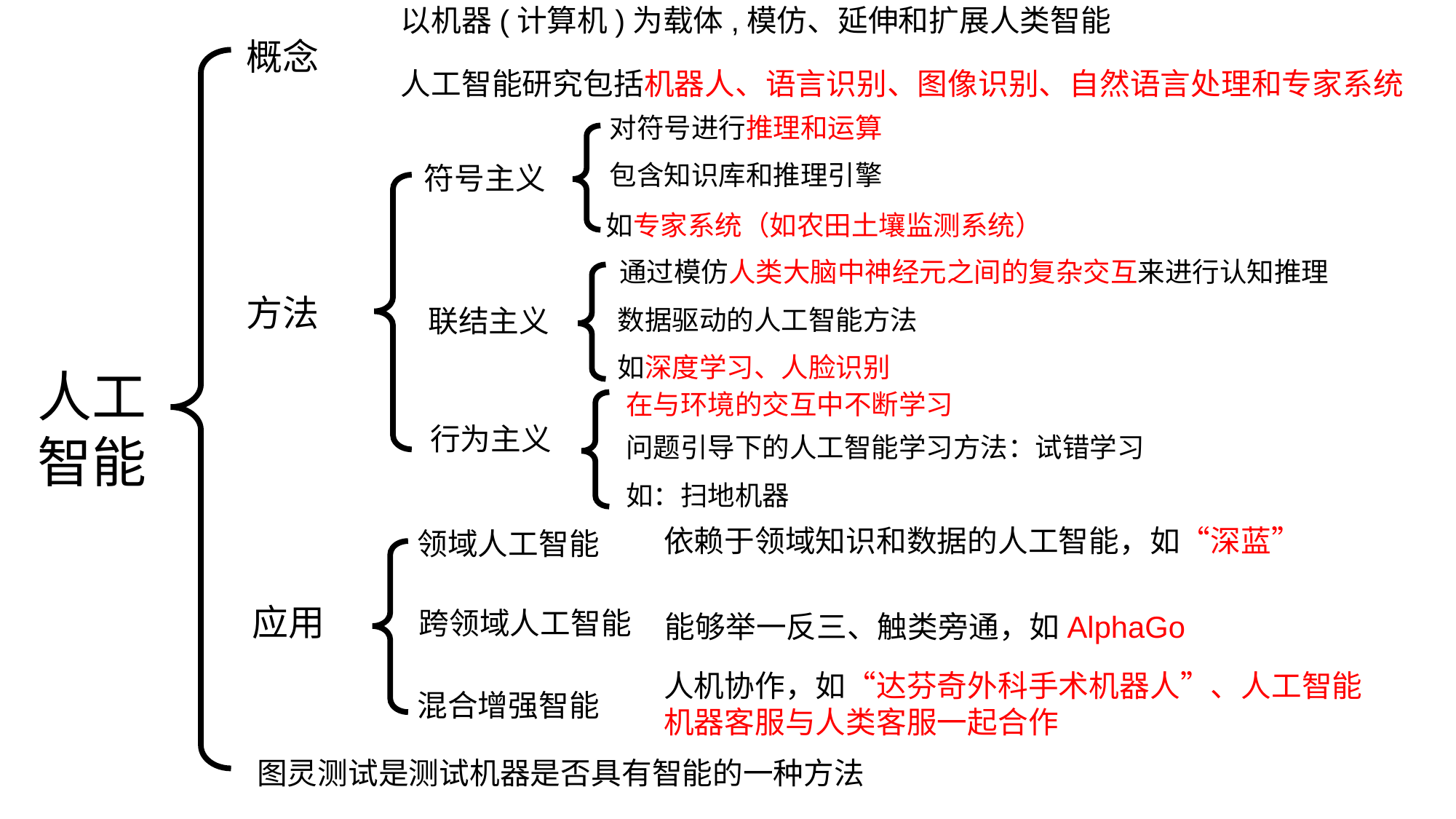

以机器(计算机)为载体,模仿、延伸和扩展人类智能
概念

人工智能研究包括机器人、语言识别、图像识别、自然语言处理和专家系统
对符号进行推理和运算

包含知识库和推理引擎
符号主义

如专家系统（如农田土壤监测系统）
通过模仿人类大脑中神经元之间的复杂交互来进行认知推理

方法
联结主义
数据驱动的人工智能方法
如深度学习、人脸识别
人工智能
在与环境的交互中不断学习

行为主义
问题引导下的人工智能学习方法：试错学习
如：扫地机器
依赖于领域知识和数据的人工智能，如“深蓝”
领域人工智能

应用
跨领域人工智能
能够举一反三、触类旁通，如AlphaGo
人机协作，如“达芬奇外科手术机器人”、人工智能机器客服与人类客服一起合作
混合增强智能
图灵测试是测试机器是否具有智能的一种方法